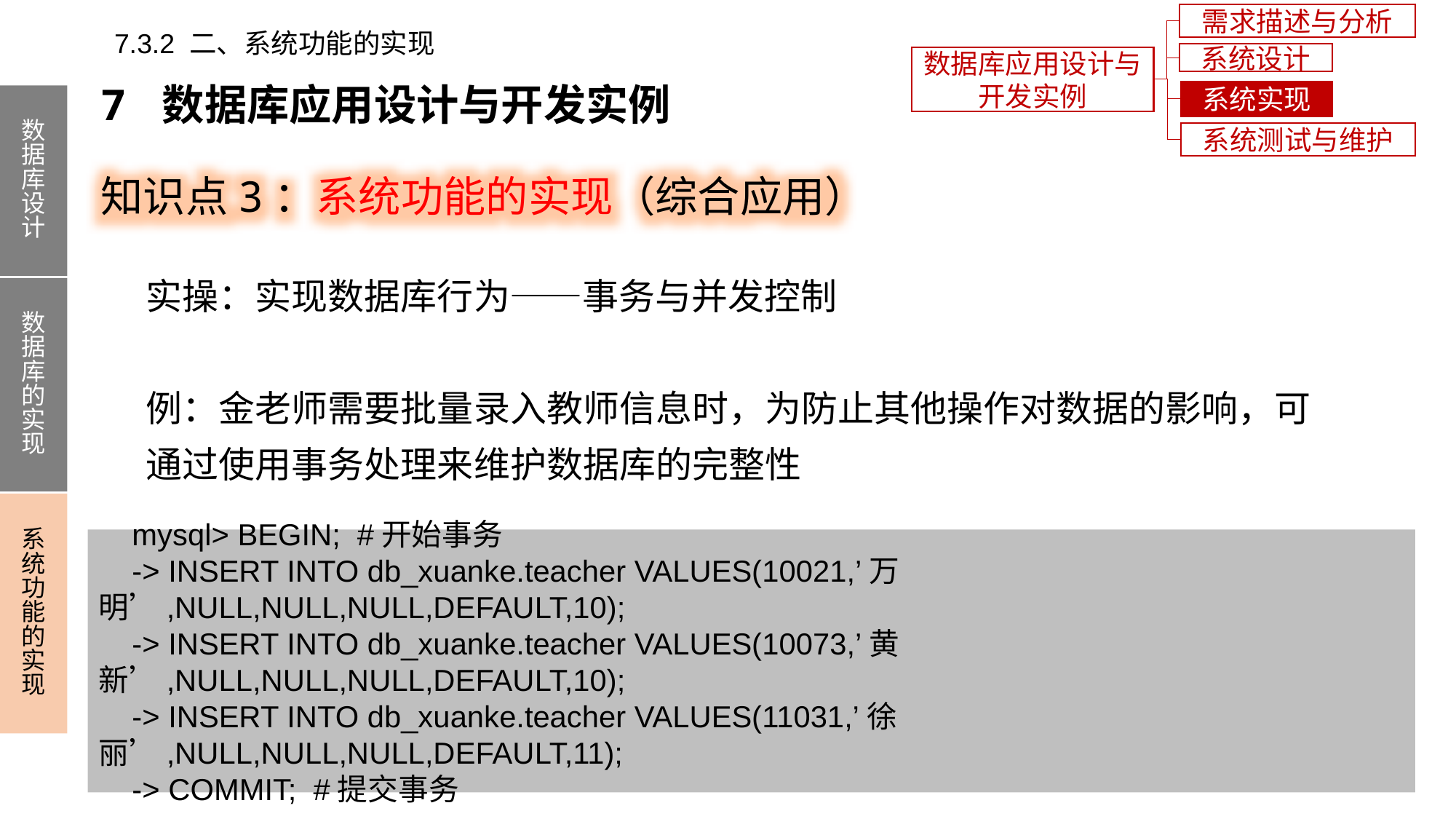

需求描述与分析
7.3.2 二、系统功能的实现
系统设计
数据库应用设计与开发实例
7 数据库应用设计与开发实例
系统实现
数据库设计
数据库的实现
系统功能的实现
系统测试与维护
知识点3：系统功能的实现（综合应用）
实操：实现数据库行为——事务与并发控制

例：金老师需要批量录入教师信息时，为防止其他操作对数据的影响，可通过使用事务处理来维护数据库的完整性
    mysql> BEGIN;  #开始事务
    -> INSERT INTO db_xuanke.teacher VALUES(10021,’万明’,NULL,NULL,NULL,DEFAULT,10);
    -> INSERT INTO db_xuanke.teacher VALUES(10073,’黄新’,NULL,NULL,NULL,DEFAULT,10);
    -> INSERT INTO db_xuanke.teacher VALUES(11031,’徐丽’,NULL,NULL,NULL,DEFAULT,11);
    -> COMMIT;  #提交事务